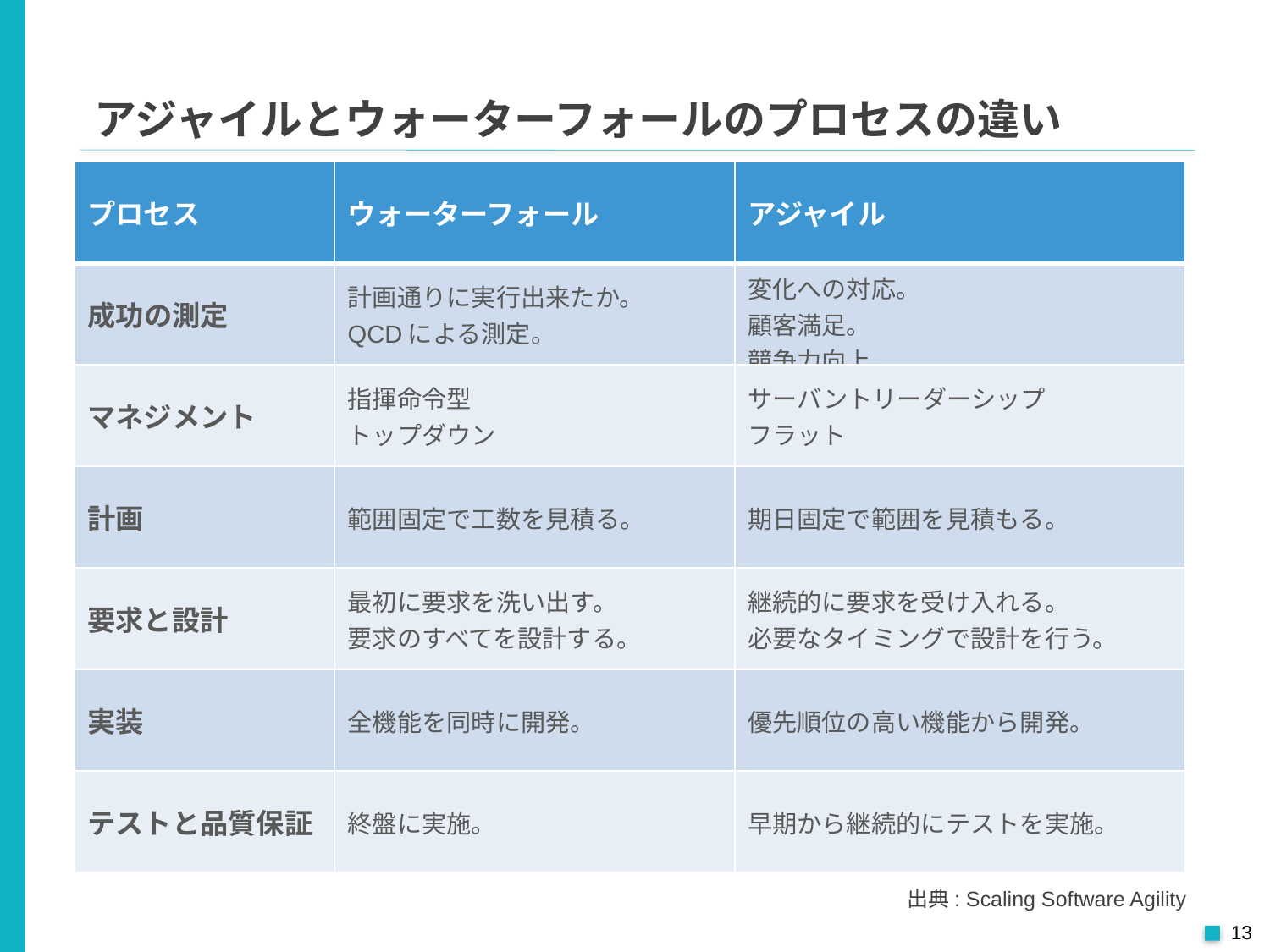

アジャイルとウォーターフォールのプロセスの違い
| プロセス | ウォーターフォール | アジャイル |
| --- | --- | --- |
| 成功の測定 | 計画通りに実行出来たか。 QCDによる測定。 | 変化への対応。 顧客満足。 競争力向上。 |
| マネジメント | 指揮命令型 トップダウン | サーバントリーダーシップ フラット |
| 計画 | 範囲固定で工数を見積る。 | 期日固定で範囲を見積もる。 |
| 要求と設計 | 最初に要求を洗い出す。 要求のすべてを設計する。 | 継続的に要求を受け入れる。 必要なタイミングで設計を行う。 |
| 実装 | 全機能を同時に開発。 | 優先順位の高い機能から開発。 |
| テストと品質保証 | 終盤に実施。 | 早期から継続的にテストを実施。 |
出典: Scaling Software Agility